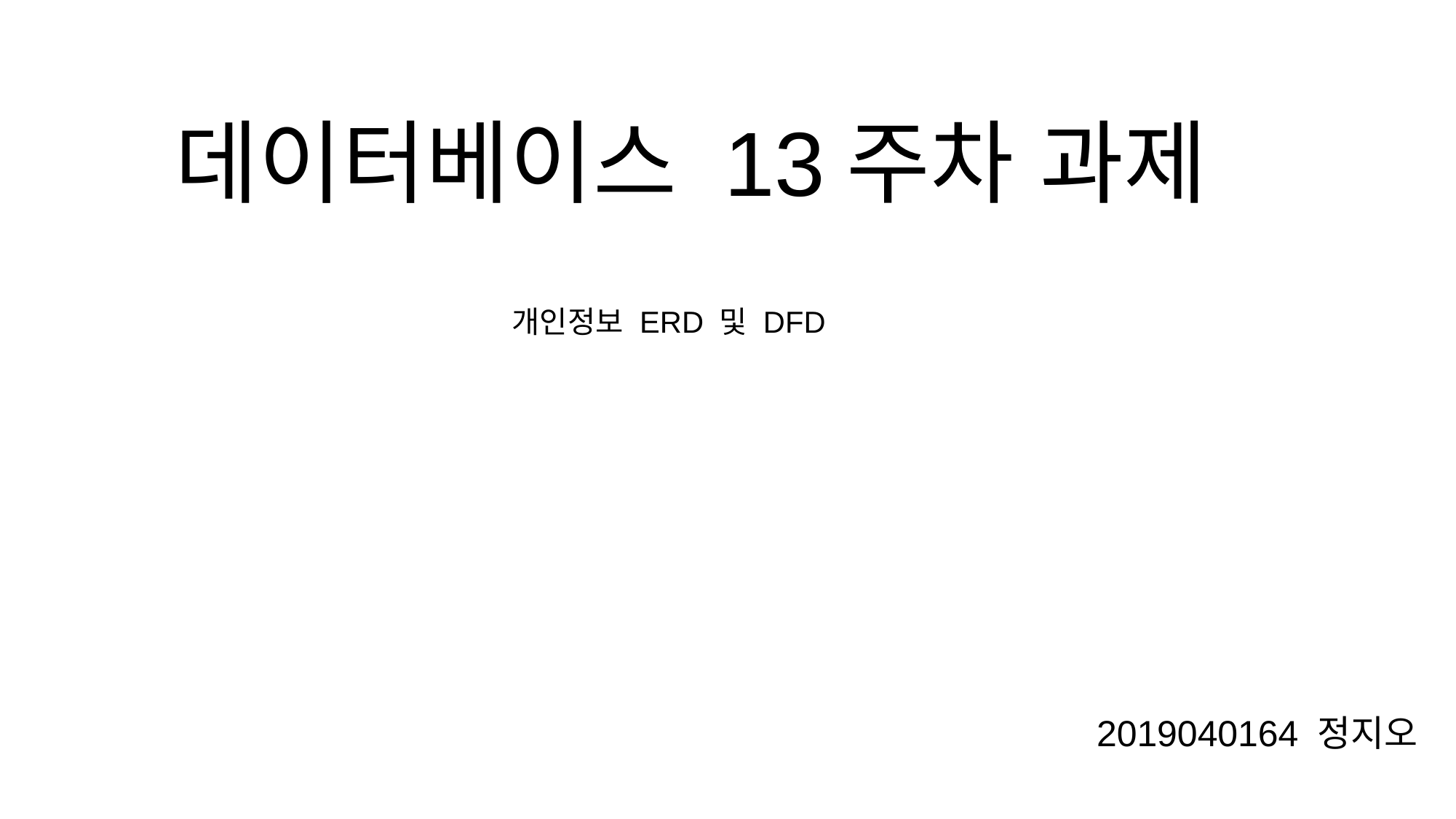

# 데이터베이스 13주차 과제
개인정보 ERD 및 DFD
2019040164 정지오